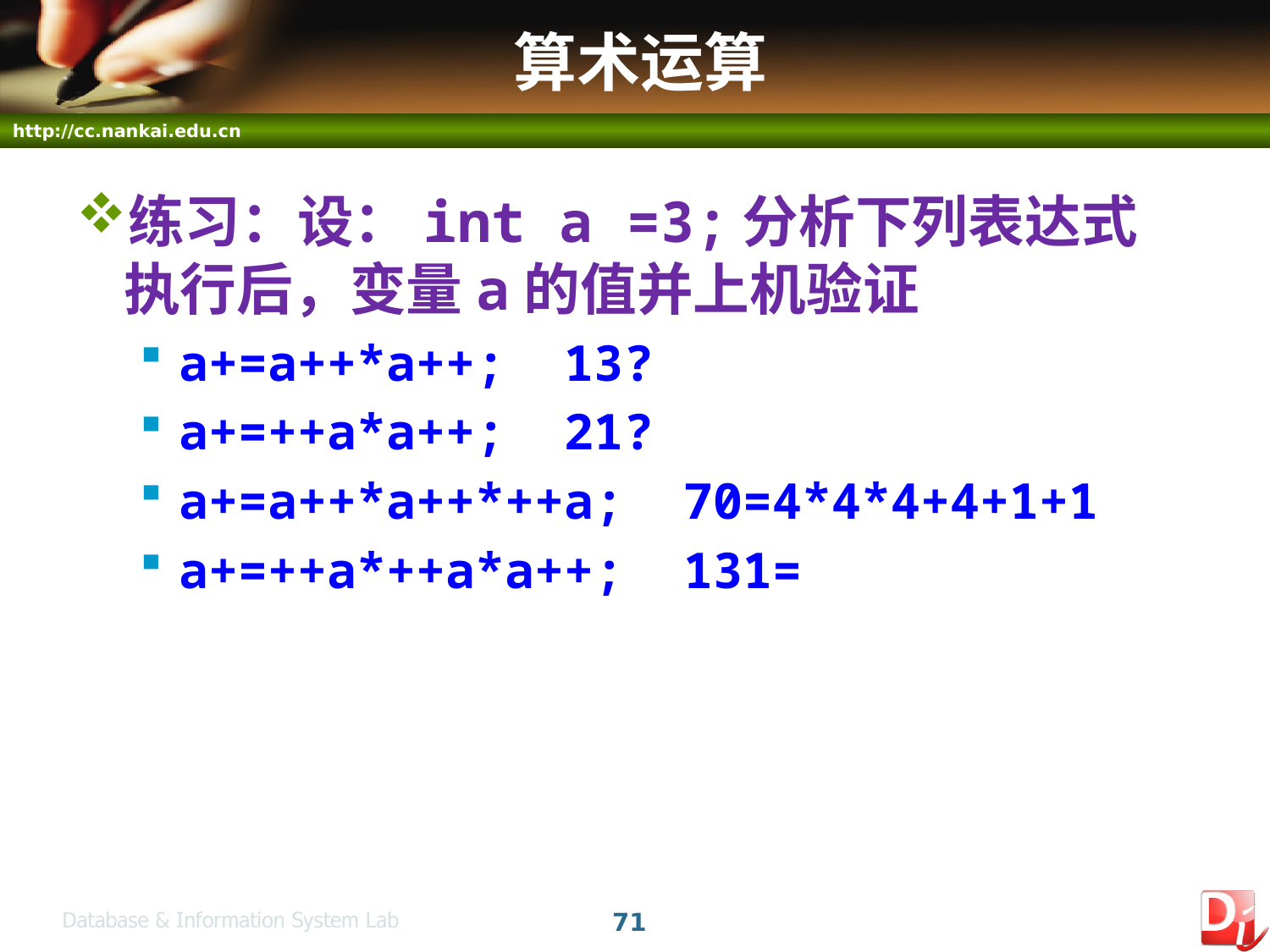

# 算术运算
练习：设：int a =3;分析下列表达式执行后，变量a的值并上机验证
a+=a++*a++;  13?
a+=++a*a++;  21?
a+=a++*a++*++a;  70=4*4*4+4+1+1
a+=++a*++a*a++;  131=

71
Database & Information System Lab